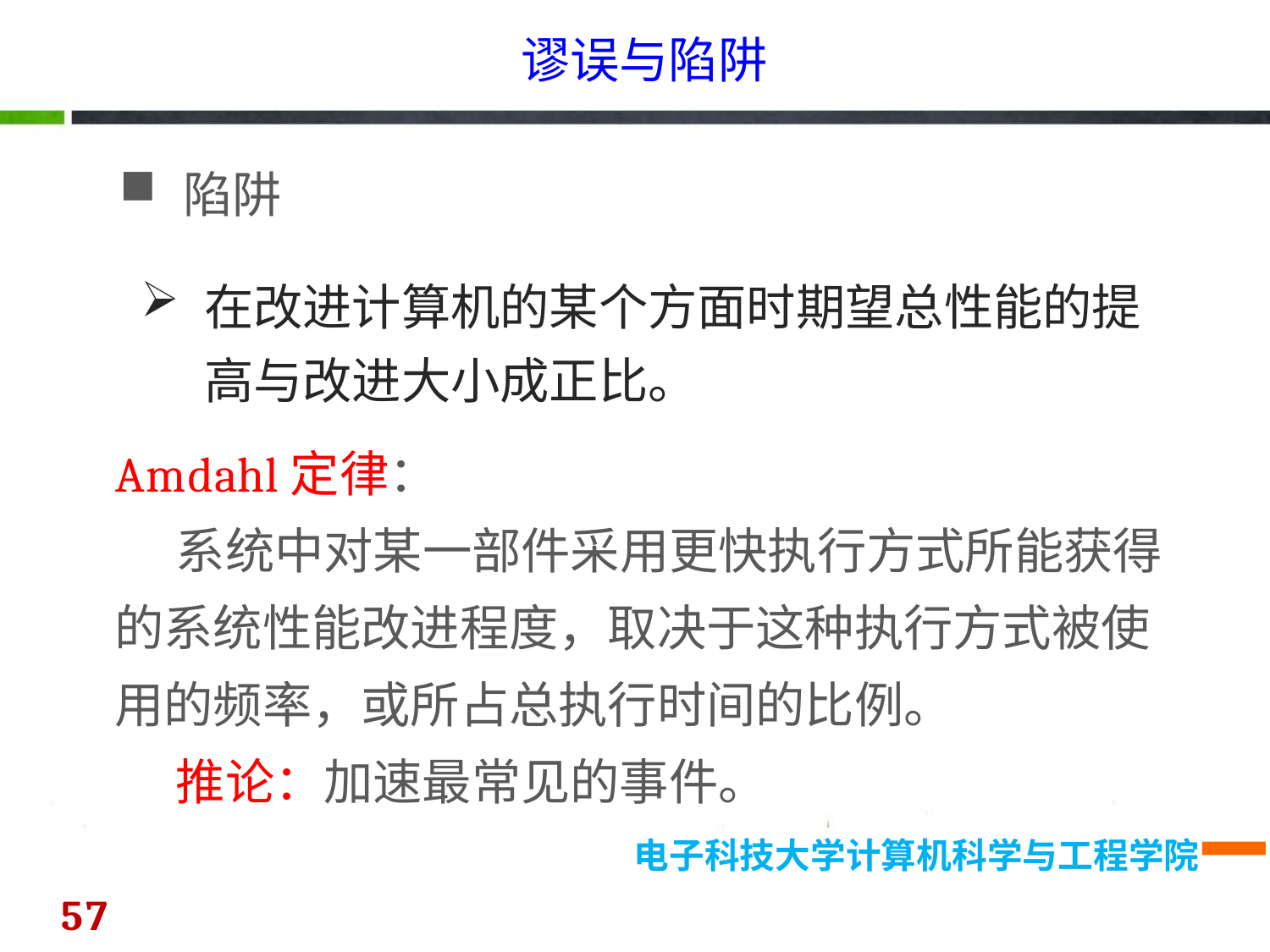

谬误与陷阱
陷阱
在改进计算机的某个方面时期望总性能的提高与改进大小成正比。
Amdahl定律：
系统中对某一部件采用更快执行方式所能获得的系统性能改进程度，取决于这种执行方式被使用的频率，或所占总执行时间的比例。
推论：加速最常见的事件。